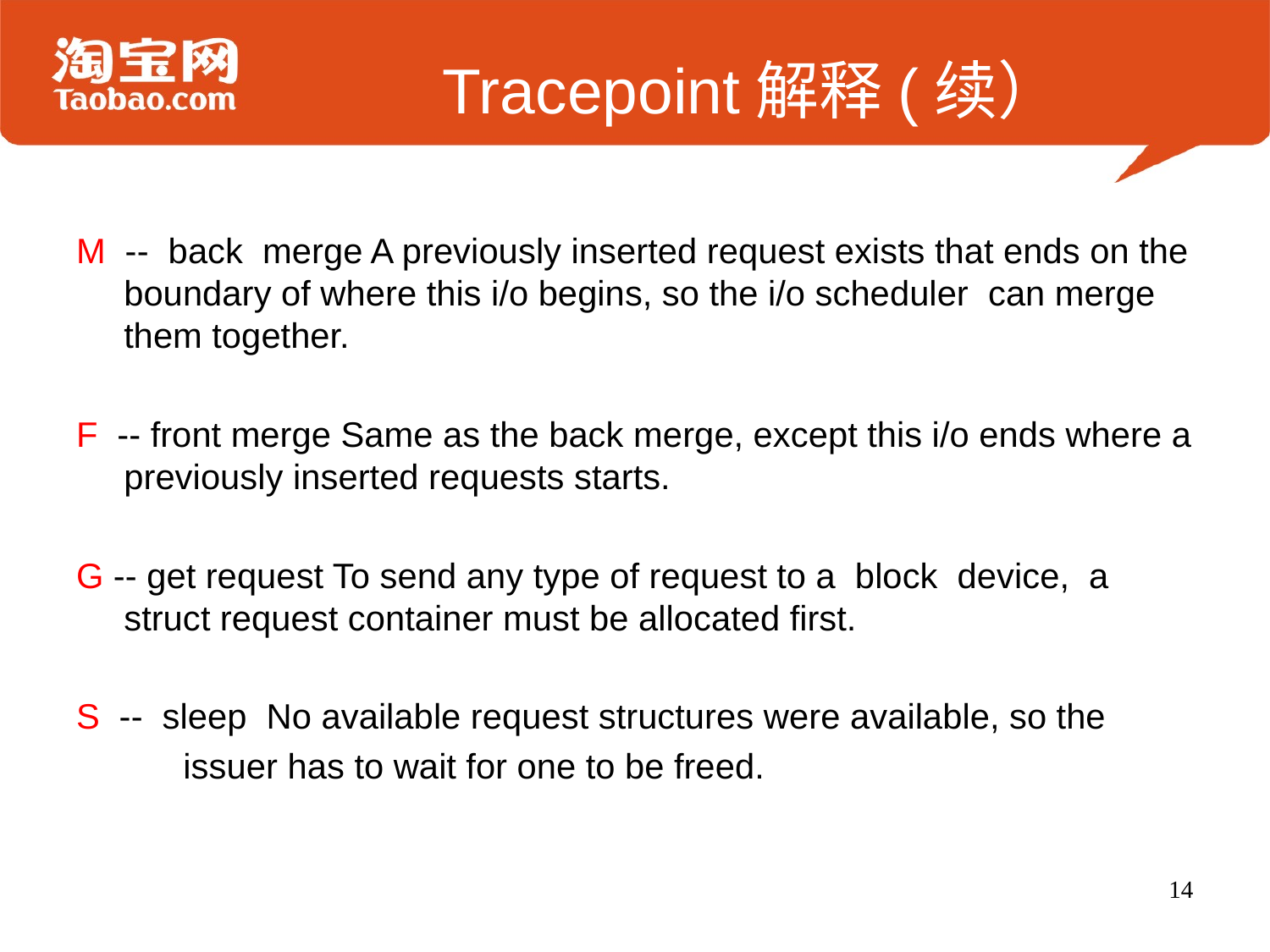

# Tracepoint解释(续）
M  --  back  merge A previously inserted request exists that ends on the boundary of where this i/o begins, so the i/o scheduler  can merge them together.

F  -- front merge Same as the back merge, except this i/o ends where a previously inserted requests starts.

G -- get request To send any type of request to a  block  device,  a struct request container must be allocated first.

S  --  sleep  No available request structures were available, so the
           issuer has to wait for one to be freed.

14